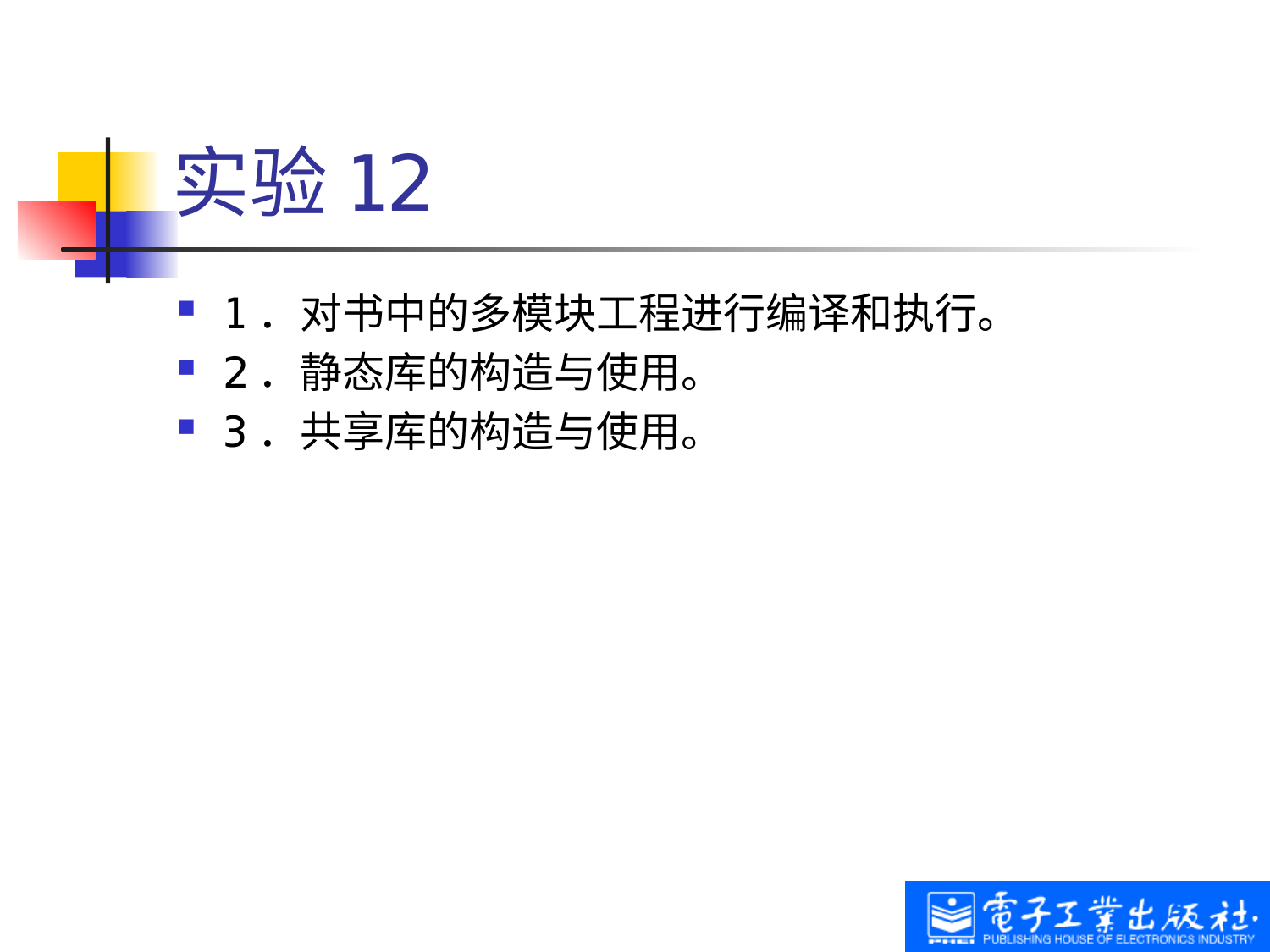

# 实验12
1．对书中的多模块工程进行编译和执行。
2．静态库的构造与使用。
3．共享库的构造与使用。